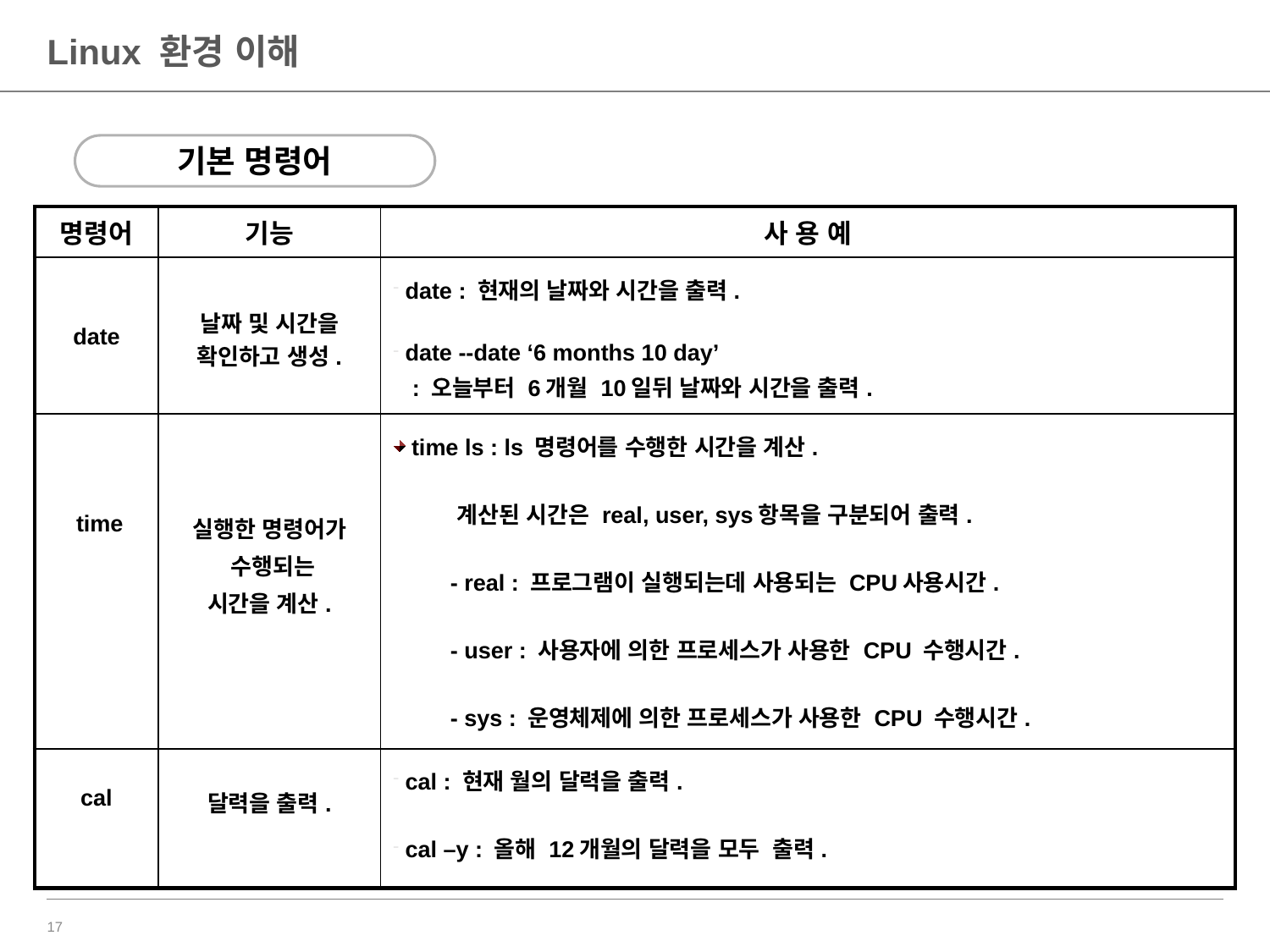

# Linux 환경 이해
기본 명령어
| 명령어 | 기능 | 사 용 예 |
| --- | --- | --- |
| date | 날짜 및 시간을 확인하고 생성. | date : 현재의 날짜와 시간을 출력. date --date ‘6 months 10 day’ : 오늘부터 6개월 10일뒤 날짜와 시간을 출력. |
| time | 실행한 명령어가 수행되는 시간을 계산. | time ls : ls 명령어를 수행한 시간을 계산. 계산된 시간은 real, user, sys항목을 구분되어 출력. - real : 프로그램이 실행되는데 사용되는 CPU사용시간. - user : 사용자에 의한 프로세스가 사용한 CPU 수행시간. - sys : 운영체제에 의한 프로세스가 사용한 CPU 수행시간. |
| cal | 달력을 출력. | cal : 현재 월의 달력을 출력. cal –y : 올해 12개월의 달력을 모두 출력. |